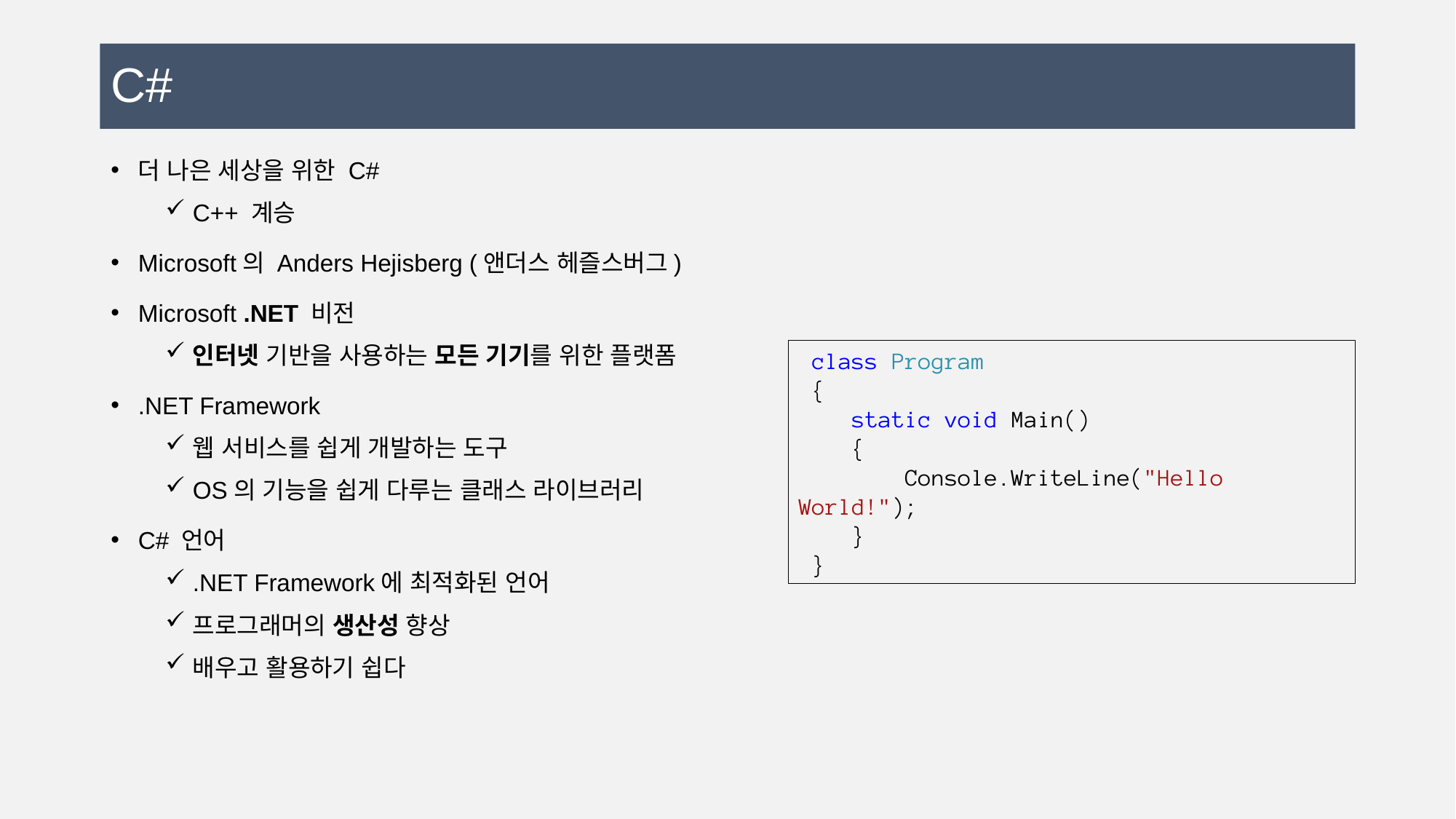

# C#
더 나은 세상을 위한 C#
C++ 계승
Microsoft의 Anders Hejisberg (앤더스 헤즐스버그)
Microsoft .NET 비전
인터넷 기반을 사용하는 모든 기기를 위한 플랫폼
.NET Framework
웹 서비스를 쉽게 개발하는 도구
OS의 기능을 쉽게 다루는 클래스 라이브러리
C# 언어
.NET Framework에 최적화된 언어
프로그래머의 생산성 향상
배우고 활용하기 쉽다
 class Program
 {
    static void Main()
    {
        Console.WriteLine("Hello World!");
    }
 }